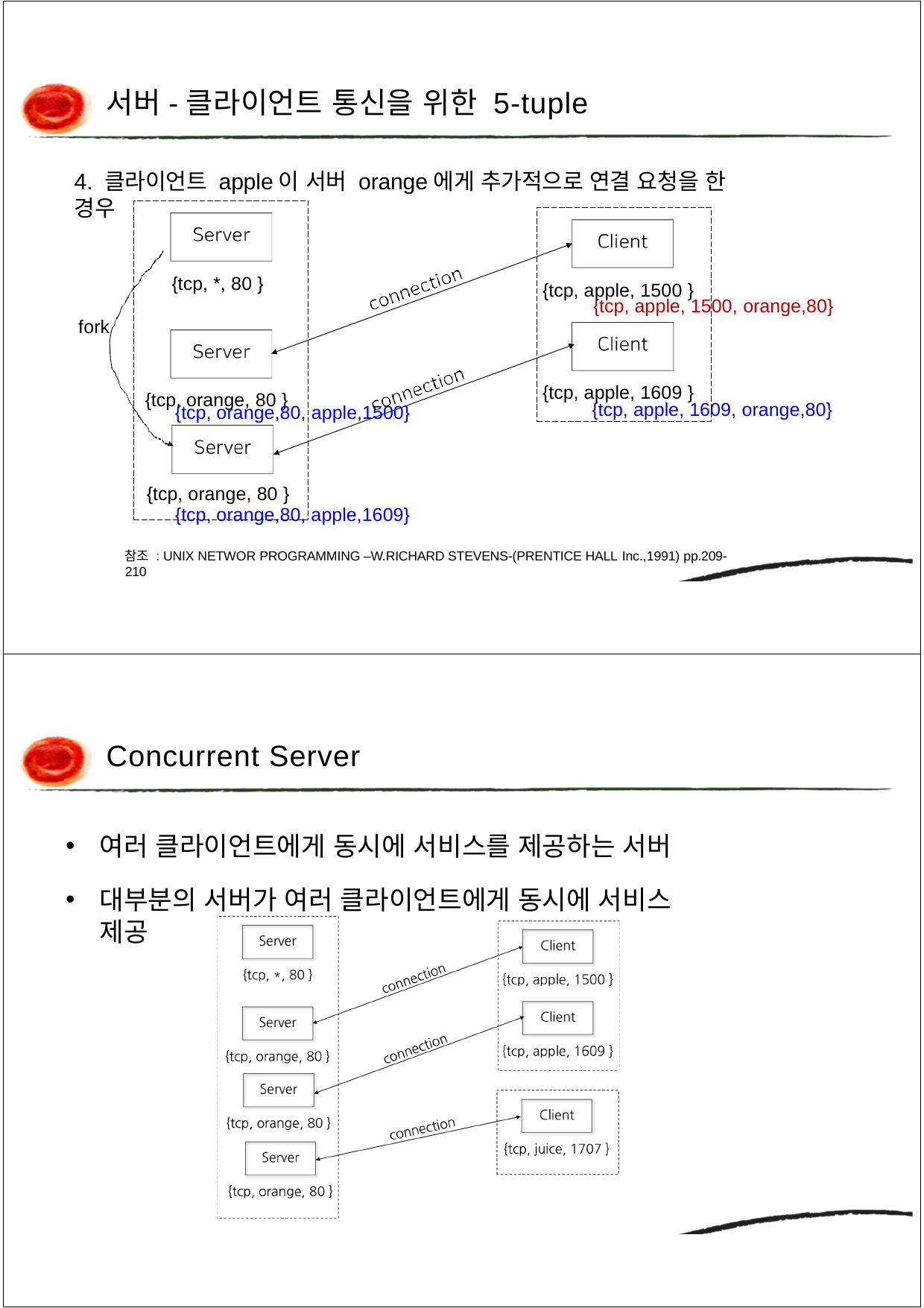

서버-클라이언트 통신을 위한 5-tuple

4. 클라이언트 apple이 서버 orange에게 추가적으로 연결 요청을 한 경우

Server
Client

{tcp, *, 80 }

{tcp, apple, 1500 }
{tcp, apple, 1500, orange,80}
fork

Client
Server

{tcp, apple, 1609 }
{tcp, orange, 80 }
{tcp, apple, 1609, orange,80}
{tcp, orange,80, apple,1500}

Server
{tcp, orange, 80 }
{tcp, orange,80, apple,1609}

참조 : UNIX NETWOR PROGRAMMING –W.RICHARD STEVENS-(PRENTICE HALL Inc.,1991) pp.209-210

Concurrent Server

여러 클라이언트에게 동시에 서비스를 제공하는 서버
대부분의 서버가 여러 클라이언트에게 동시에 서비스 제공